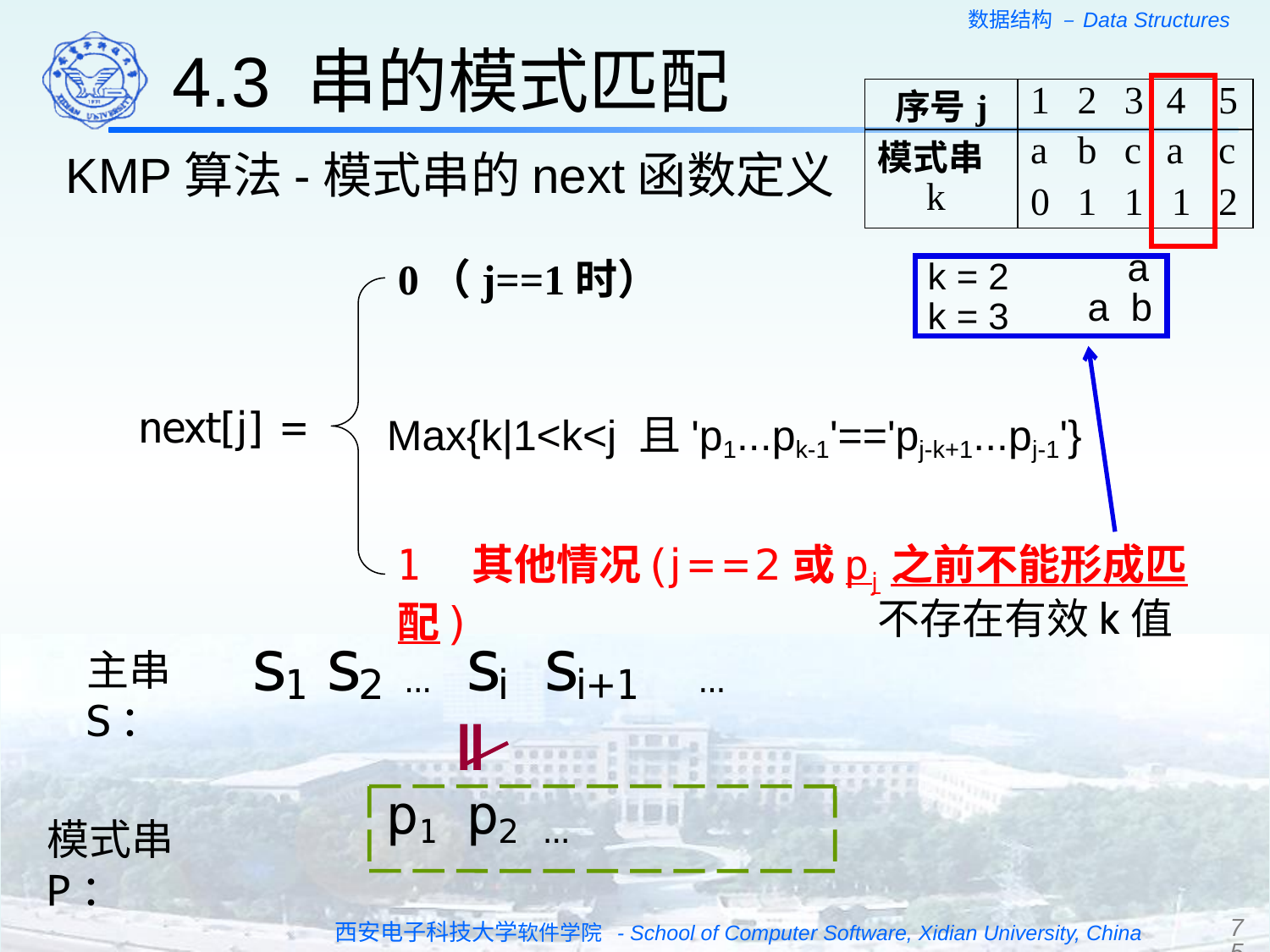

4.3 串的模式匹配

| 序号j | 1 | 2 | 3 | 4 | 5 |
| --- | --- | --- | --- | --- | --- |
| 模式串 | a | b | c | a | c |
| k |  |  |  |  |  |
KMP算法-模式串的next函数定义

0
1
1
1
2
a
0（j==1时）

next[j] =
Max{k|1<k<j 且'p1...pk-1'=='pj-k+1...pj-1'}
1   其他情况(j==2或pj之前不能形成匹配)
k = 2

a  b
k = 3
不存在有效k值
s1
s2
…
si
si+1
…
主串S：
‖

p1
p2
…

模式串P：
75